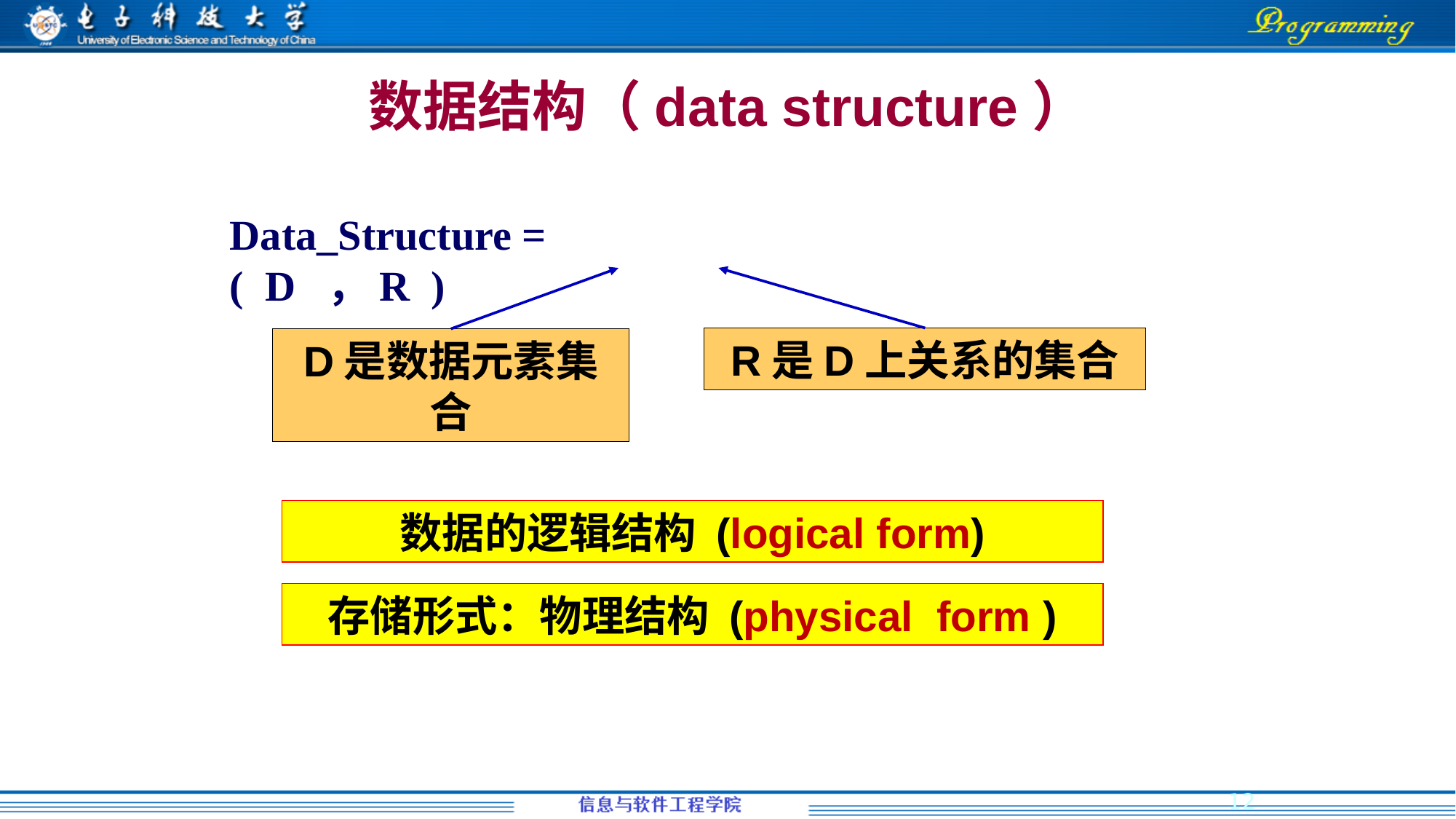

数据结构（data structure）
Data_Structure =  (  D  ，R  )
R是D上关系的集合
D是数据元素集合
数据的逻辑结构 (logical form)
存储形式：物理结构 (physical  form )
12
12